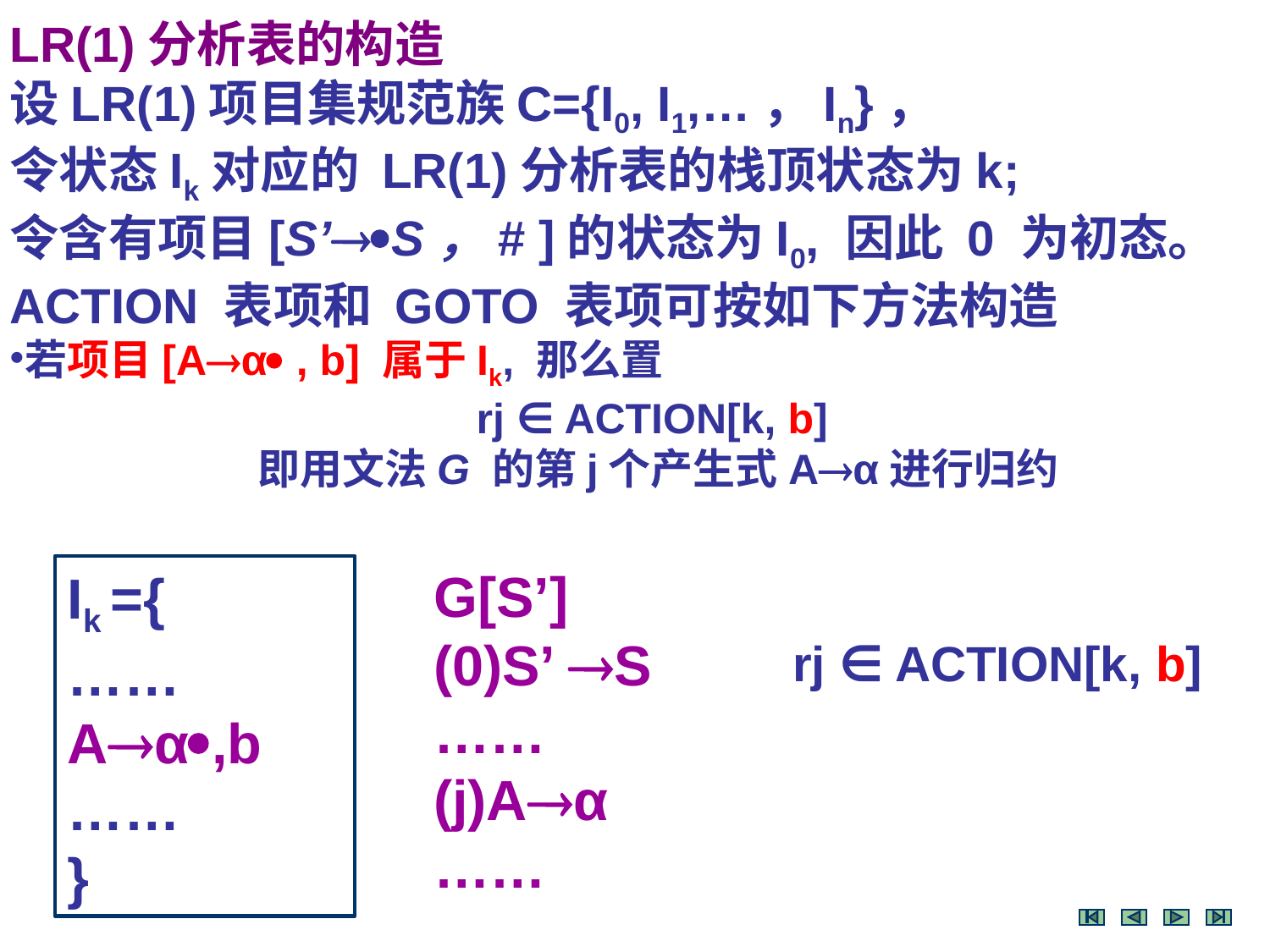

LR(1)分析表的构造
设LR(1)项目集规范族C={I0, I1,…，In}，
令状态Ik对应的 LR(1)分析表的栈顶状态为k;
令含有项目[S’→•S，# ]的状态为I0, 因此 0 为初态。ACTION 表项和 GOTO 表项可按如下方法构造
若项目[A→α• , b] 属于Ik, 那么置
rj ∈ ACTION[k, b]
即用文法G 的第j个产生式A→α进行归约
G[S’]
(0)S’ →S
……
(j)A→α
……
Ik ={
……
A→α•,b
……
}
rj ∈ ACTION[k, b]